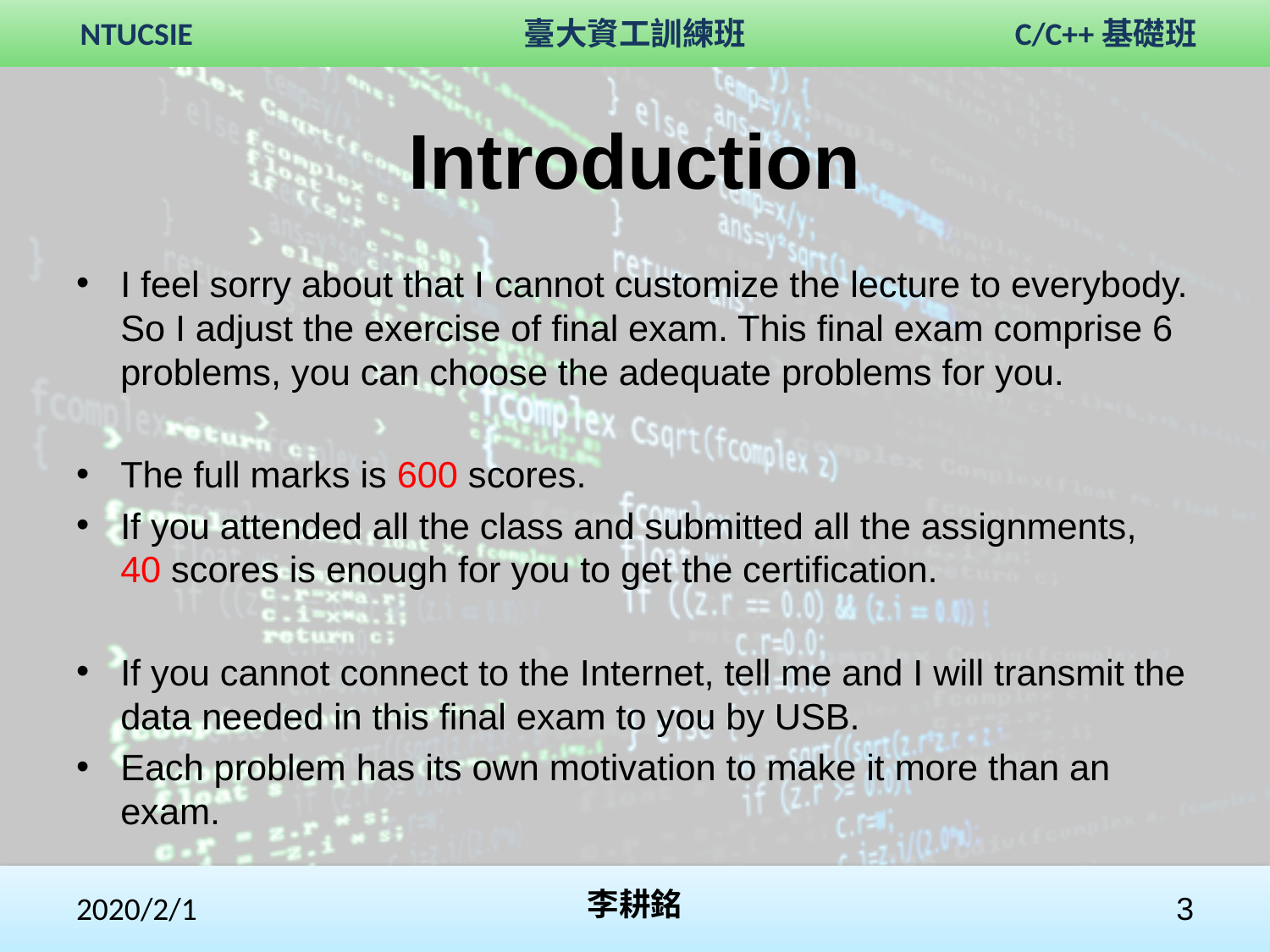

# Introduction
I feel sorry about that I cannot customize the lecture to everybody. So I adjust the exercise of final exam. This final exam comprise 6 problems, you can choose the adequate problems for you.

The full marks is 600 scores.
If you attended all the class and submitted all the assignments,  40 scores is enough for you to get the certification.

If you cannot connect to the Internet, tell me and I will transmit the data needed in this final exam to you by USB.
Each problem has its own motivation to make it more than an exam.
2020/2/1
李耕銘
3